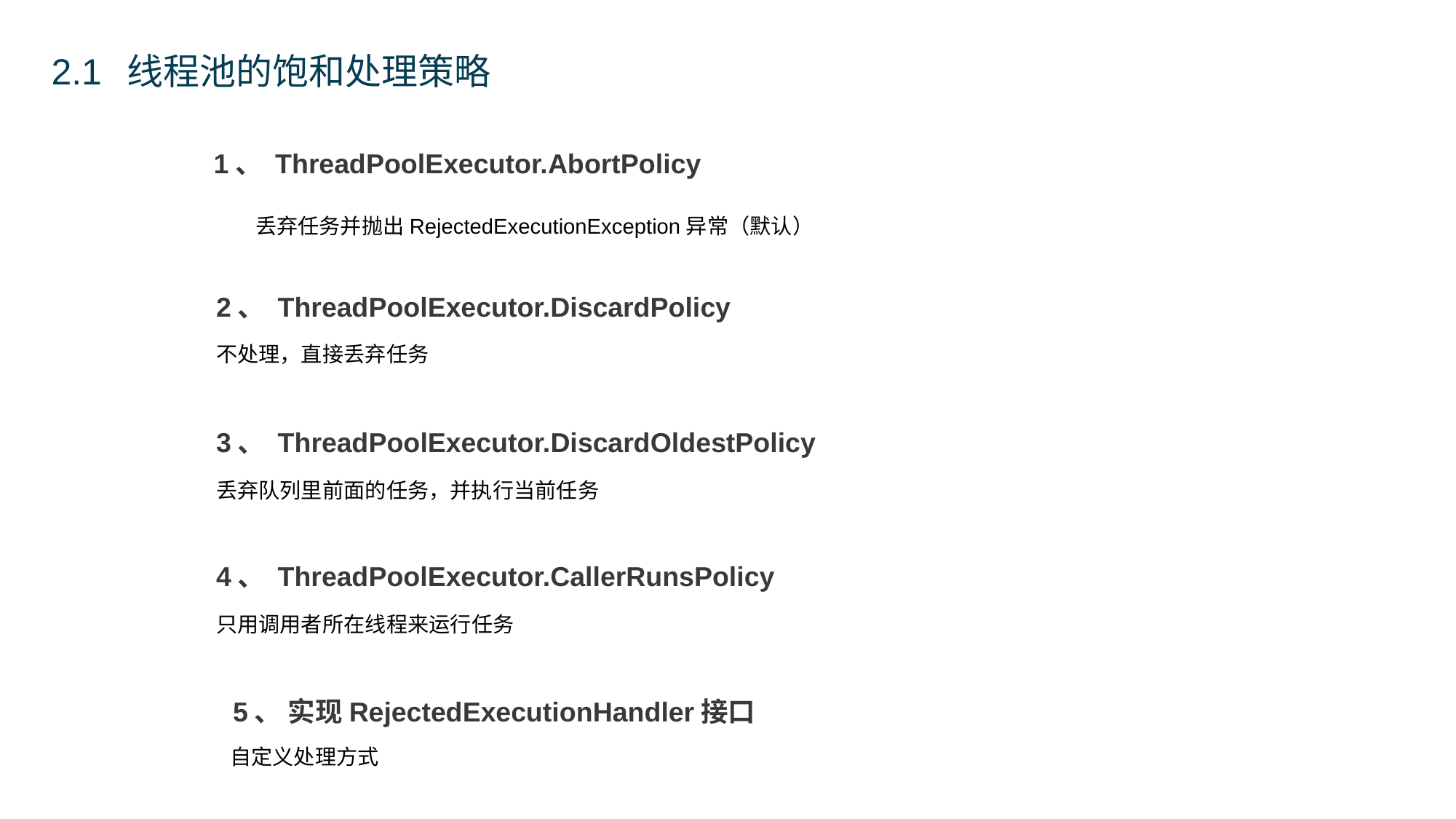

2.1 线程池的饱和处理策略
1、 ThreadPoolExecutor.AbortPolicy
丢弃任务并抛出RejectedExecutionException异常（默认）
2、 ThreadPoolExecutor.DiscardPolicy
不处理，直接丢弃任务
3、 ThreadPoolExecutor.DiscardOldestPolicy
丢弃队列里前面的任务，并执行当前任务

4、 ThreadPoolExecutor.CallerRunsPolicy
只用调用者所在线程来运行任务
5、 实现RejectedExecutionHandler接口
自定义处理方式